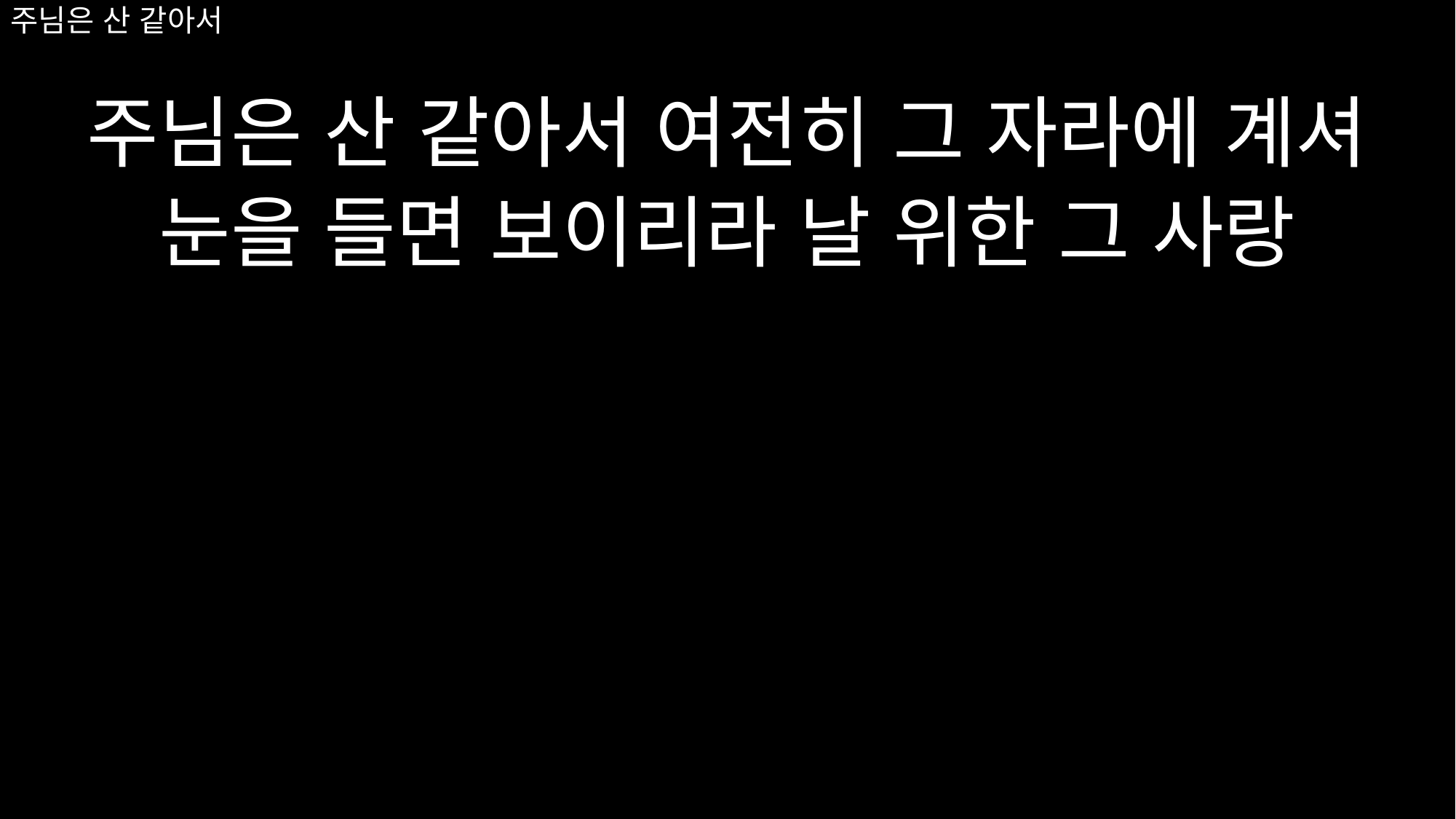

# 주님은 산 같아서
주님은 산 같아서 여전히 그 자라에 계셔
눈을 들면 보이리라 날 위한 그 사랑